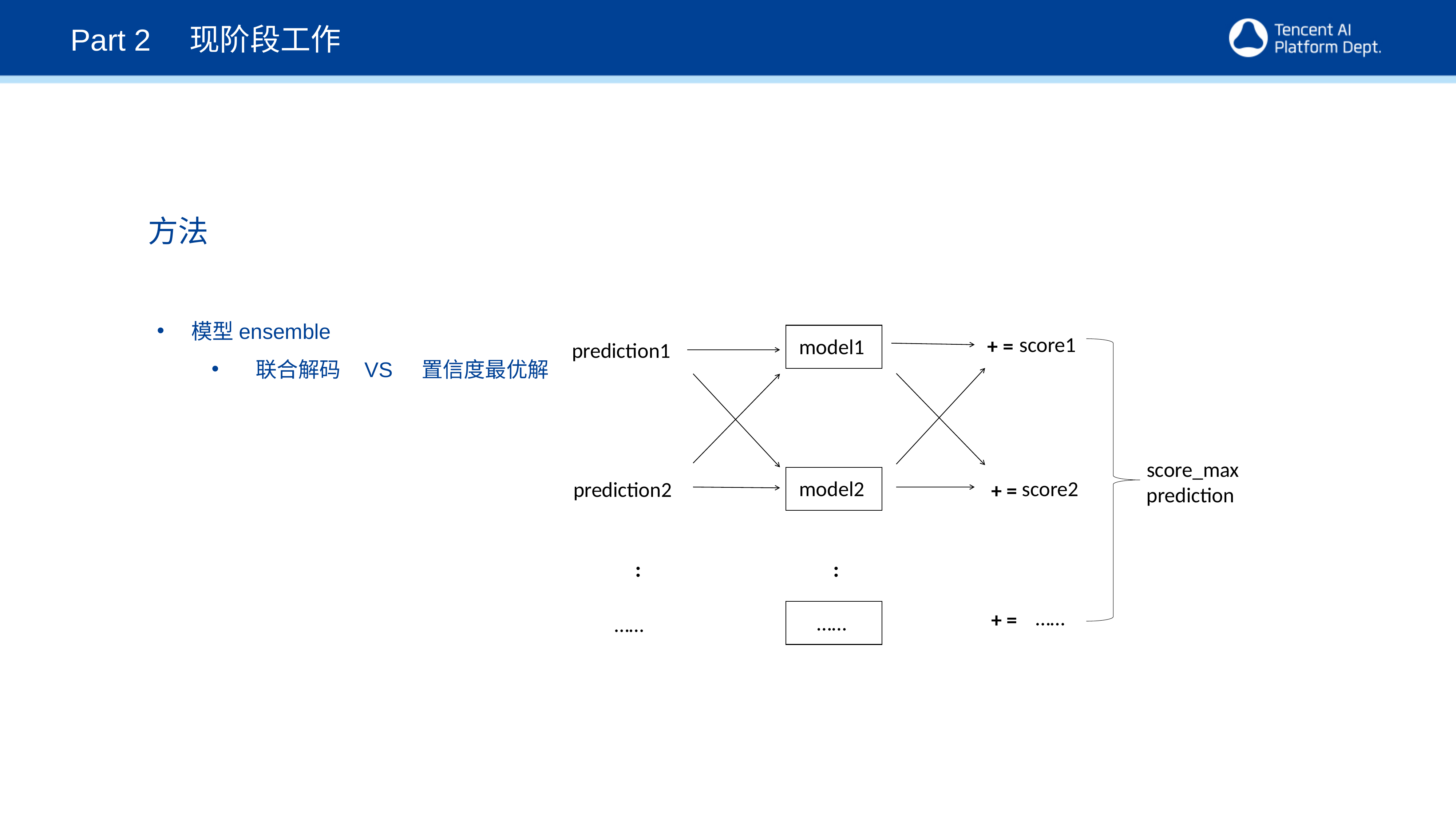

现阶段工作
Part 2
方法
模型ensemble
 联合解码    VS    置信度最优解

score1
+ =
model1
prediction1

score_max
prediction

model2
score2
prediction2
+ =

……
+ =
……
……
..
..